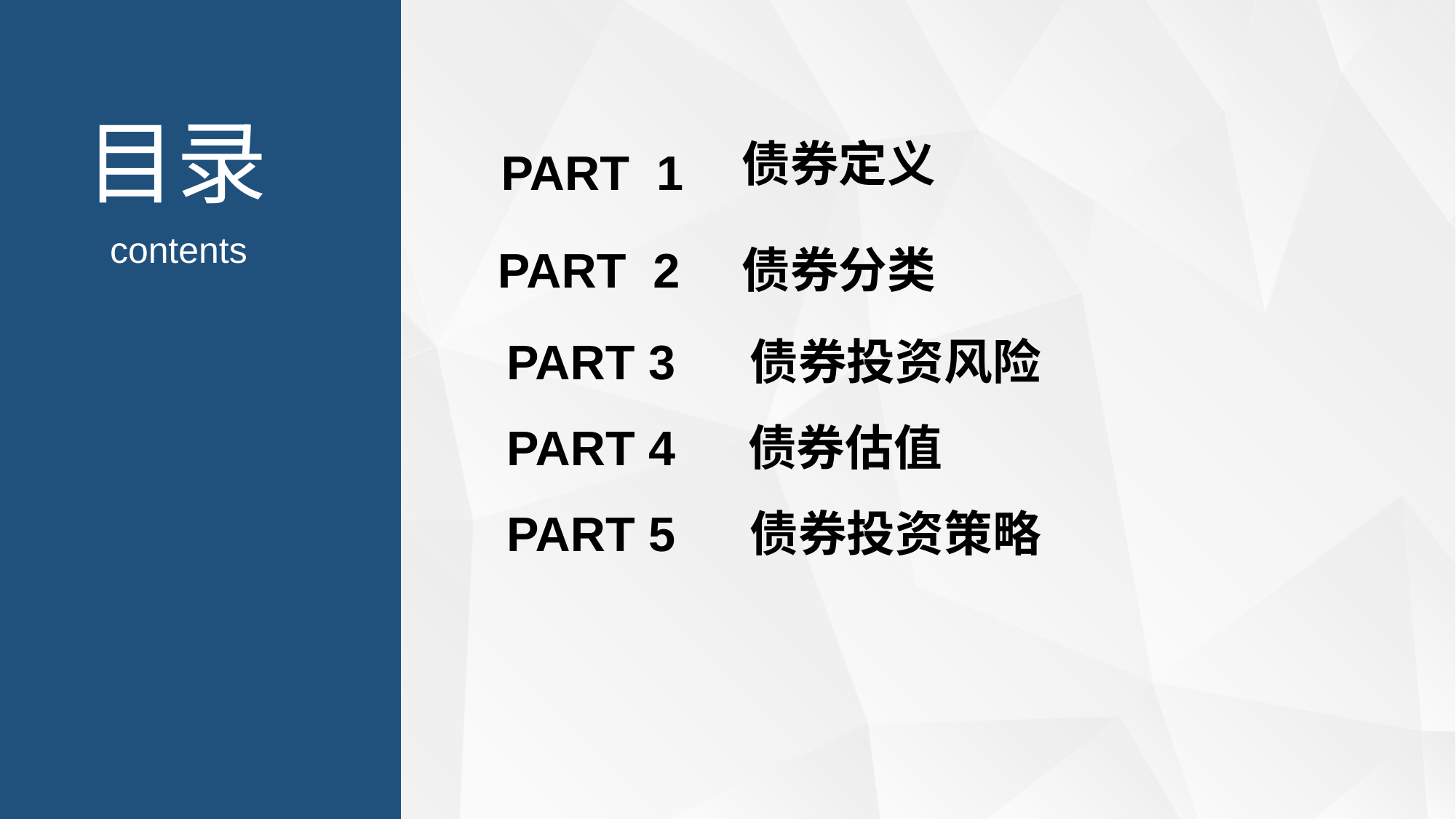

债券定义
PART  1
PART  2
债券分类
债券投资风险
PART 3
债券估值
PART 4
PART 5
债券投资策略